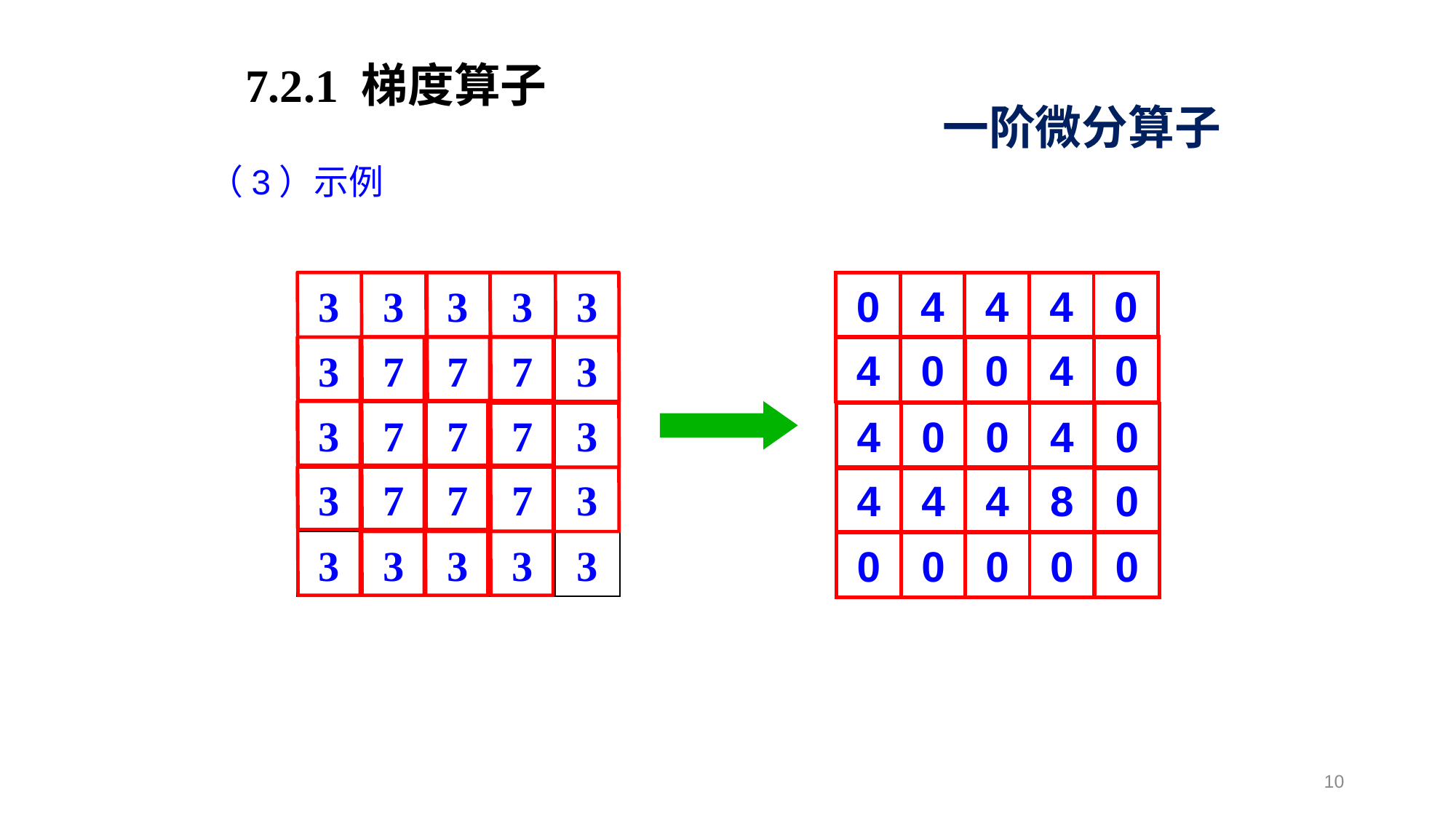

7.2.1 梯度算子
一阶微分算子
（3）示例
0
4
4
4
0

3
3
3
3
3
3
7
7
7
3
3
7
7
7
3
3
7
7
7
3
3
3
3
3
3

4
0
0
4
0

4

4
0
0
0
4
4
4
8
0

0
0
0
0
0
10